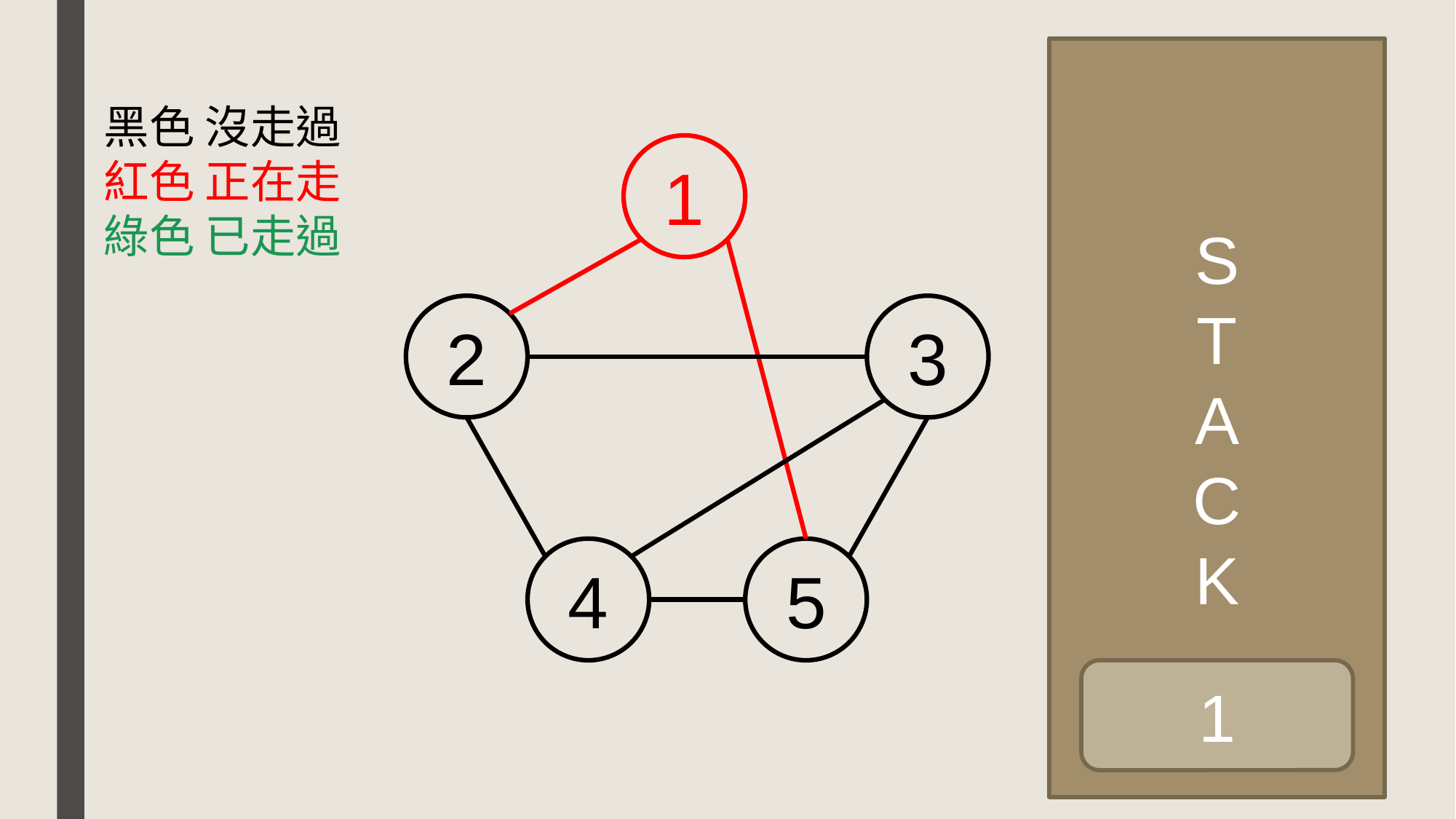

5
2
S
T
A
C
K
黑色 沒走過
紅色 正在走
綠色 已走過
1
3
2
5
4
1